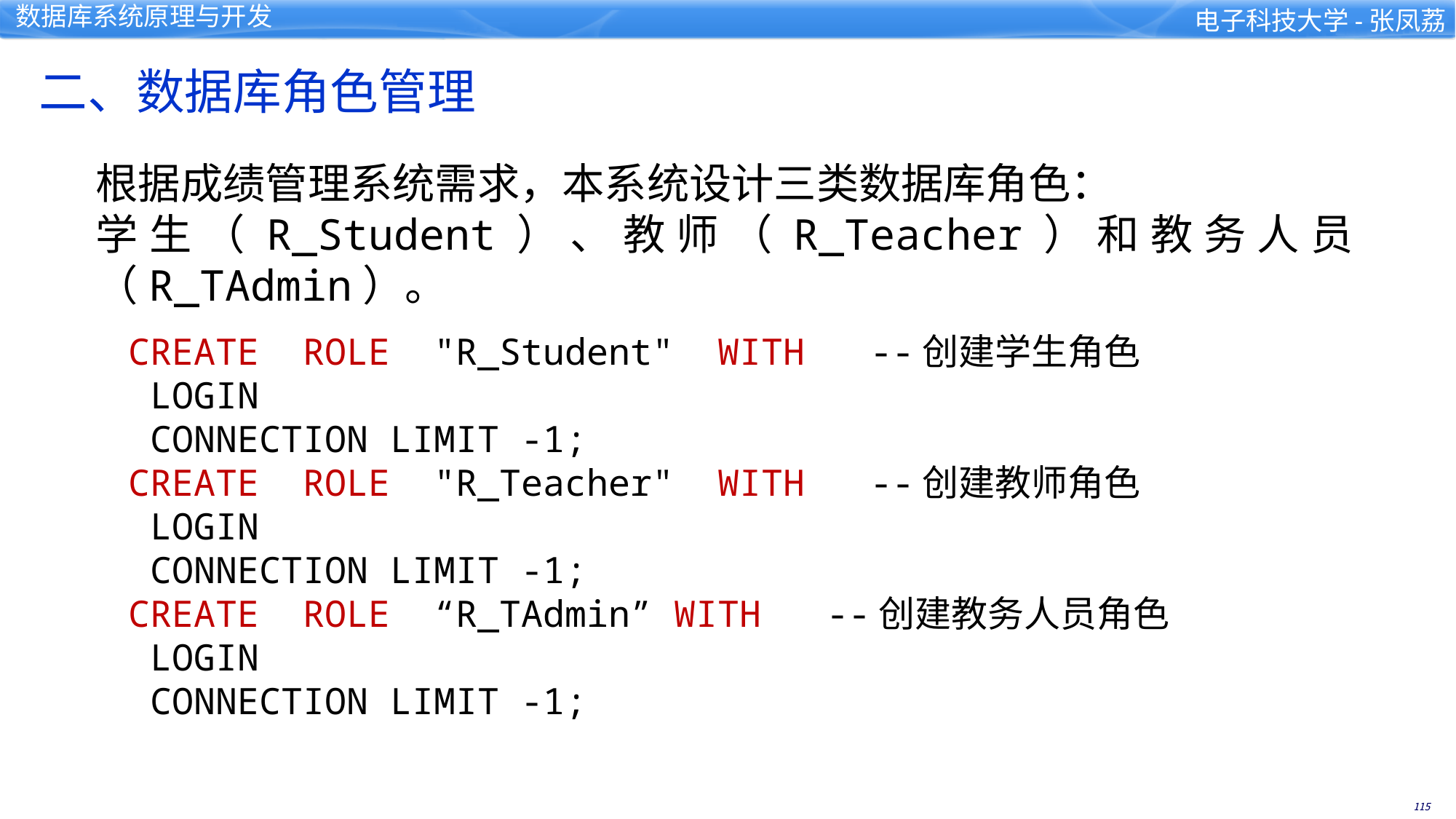

二、数据库角色管理
根据成绩管理系统需求，本系统设计三类数据库角色：
学生（R_Student）、教师（R_Teacher）和教务人员（R_TAdmin）。
CREATE  ROLE  "R_Student"  WITH   --创建学生角色
 LOGIN
 CONNECTION LIMIT -1;
CREATE  ROLE  "R_Teacher"  WITH   --创建教师角色
 LOGIN
 CONNECTION LIMIT -1;
CREATE  ROLE  “R_TAdmin” WITH   --创建教务人员角色
 LOGIN
 CONNECTION LIMIT -1;